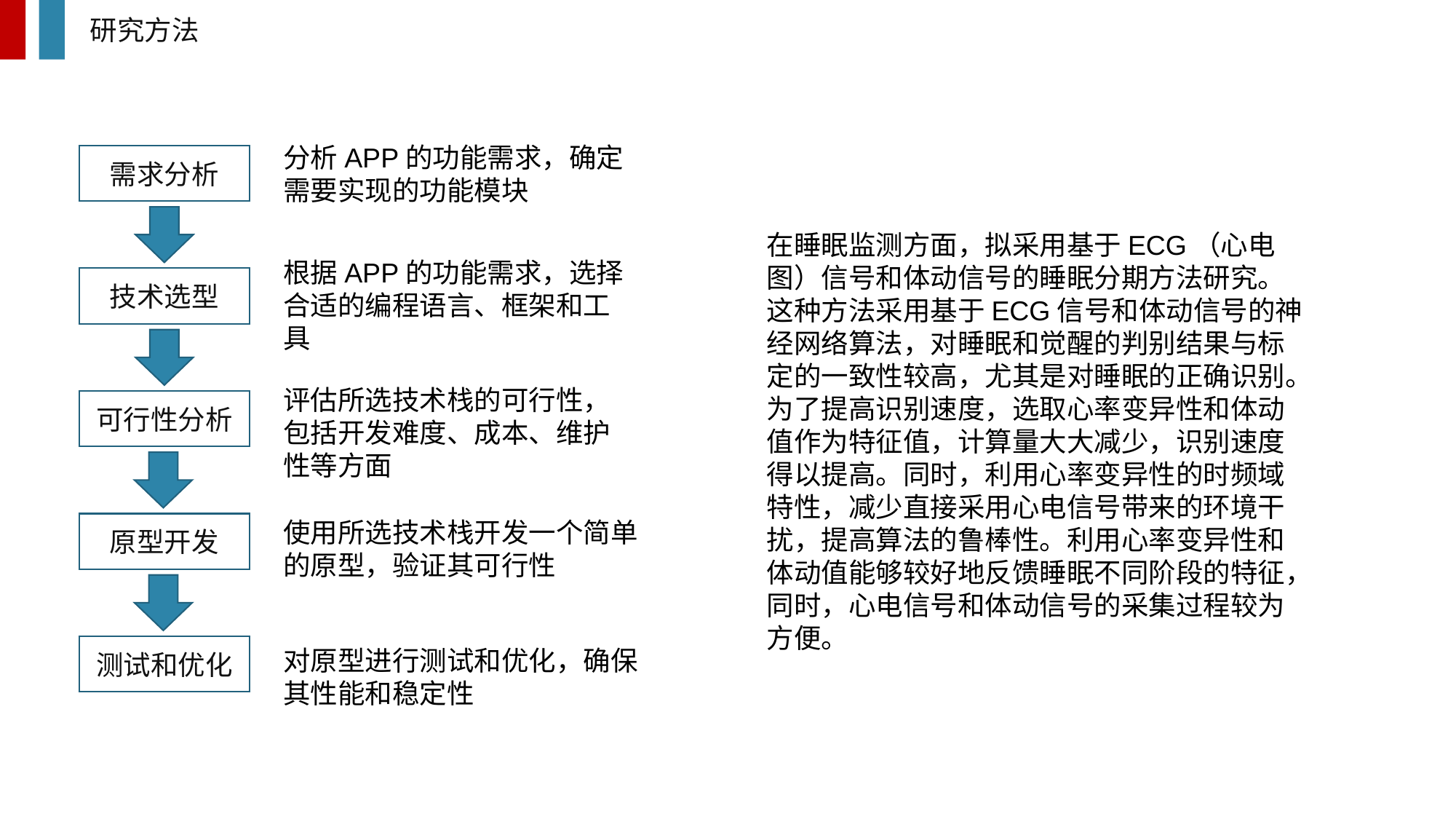

研究方法
分析APP的功能需求，确定需要实现的功能模块
需求分析

在睡眠监测方面，拟采用基于ECG（心电图）信号和体动信号的睡眠分期方法研究。这种方法采用基于ECG信号和体动信号的神经网络算法，对睡眠和觉醒的判别结果与标定的一致性较高，尤其是对睡眠的正确识别。为了提高识别速度，选取心率变异性和体动值作为特征值，计算量大大减少，识别速度得以提高。同时，利用心率变异性的时频域特性，减少直接采用心电信号带来的环境干扰，提高算法的鲁棒性。利用心率变异性和体动值能够较好地反馈睡眠不同阶段的特征，同时，心电信号和体动信号的采集过程较为方便。
根据APP的功能需求，选择合适的编程语言、框架和工具
技术选型

评估所选技术栈的可行性，包括开发难度、成本、维护性等方面
可行性分析

使用所选技术栈开发一个简单的原型，验证其可行性
原型开发

测试和优化
对原型进行测试和优化，确保其性能和稳定性